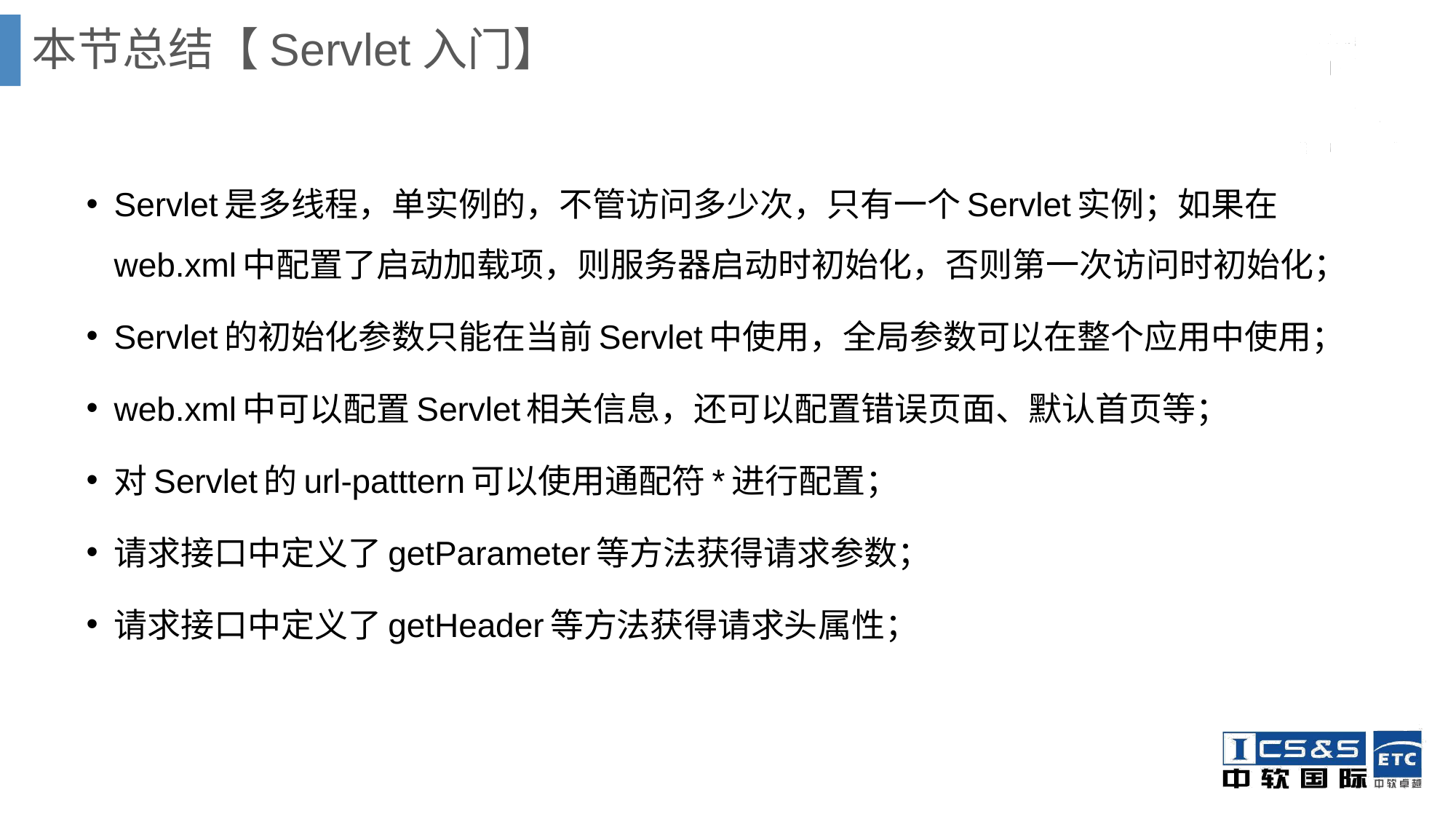

# 本节总结【Servlet入门】
Servlet是多线程，单实例的，不管访问多少次，只有一个Servlet实例；如果在web.xml中配置了启动加载项，则服务器启动时初始化，否则第一次访问时初始化；
Servlet的初始化参数只能在当前Servlet中使用，全局参数可以在整个应用中使用；
web.xml中可以配置Servlet相关信息，还可以配置错误页面、默认首页等；
对Servlet的url-patttern可以使用通配符*进行配置；
请求接口中定义了getParameter等方法获得请求参数；
请求接口中定义了getHeader等方法获得请求头属性；